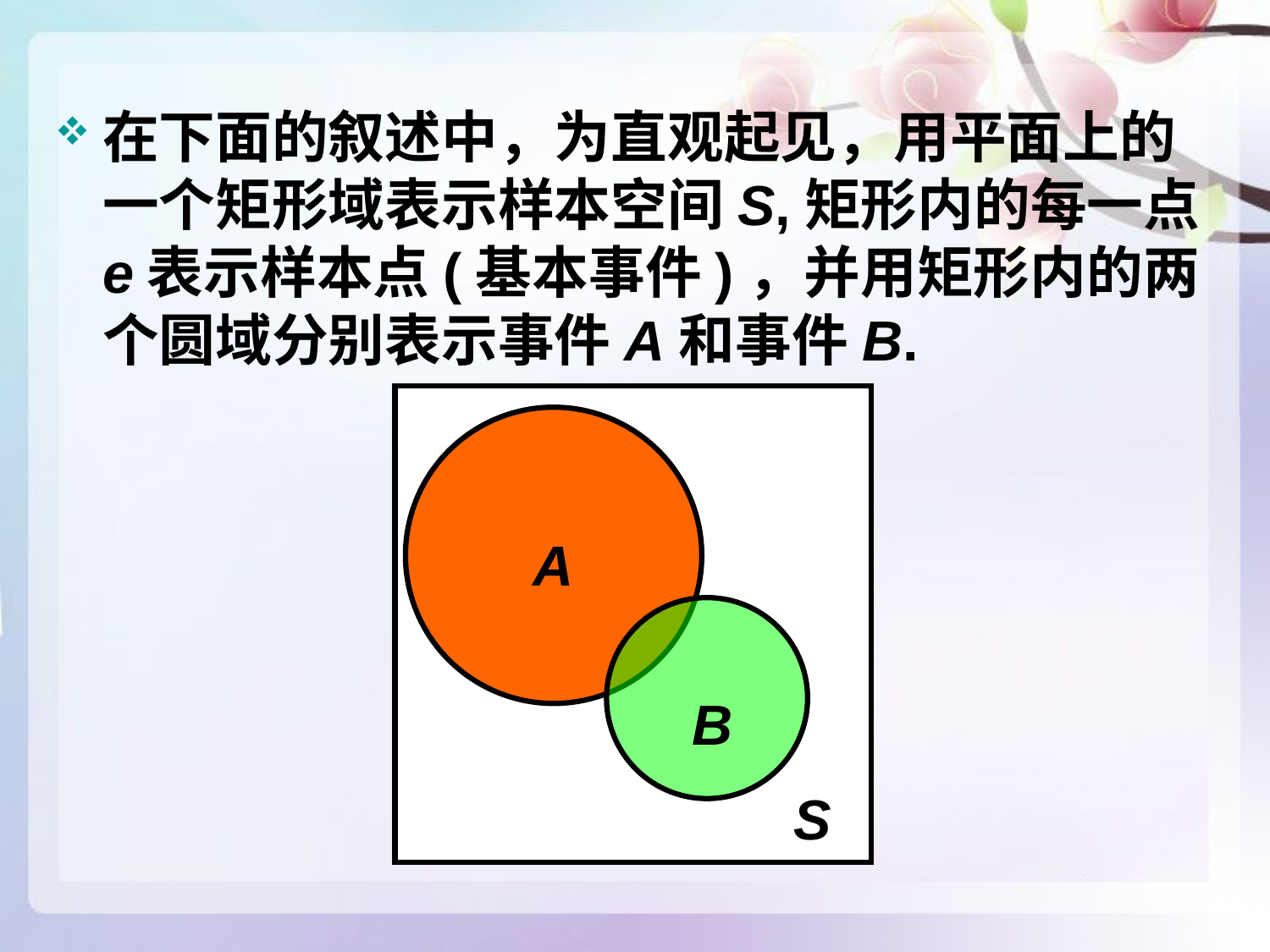

在下面的叙述中，为直观起见，用平面上的一个矩形域表示样本空间S,矩形内的每一点e表示样本点(基本事件)，并用矩形内的两个圆域分别表示事件A和事件B.

A

B
S